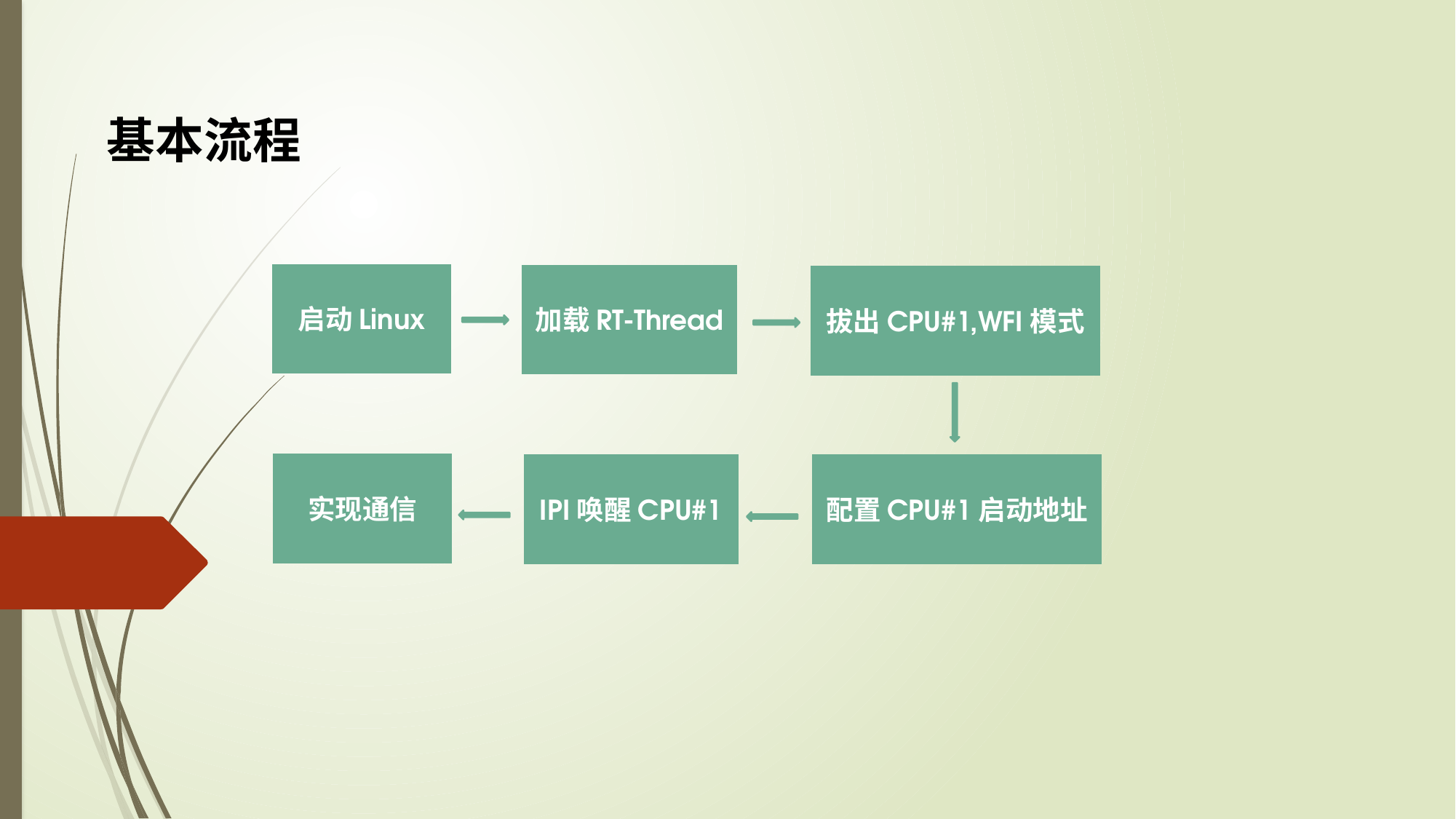

基本流程

启动Linux

加载RT-Thread

拔出CPU#1,WFI模式

实现通信

配置CPU#1启动地址

IPI唤醒CPU#1